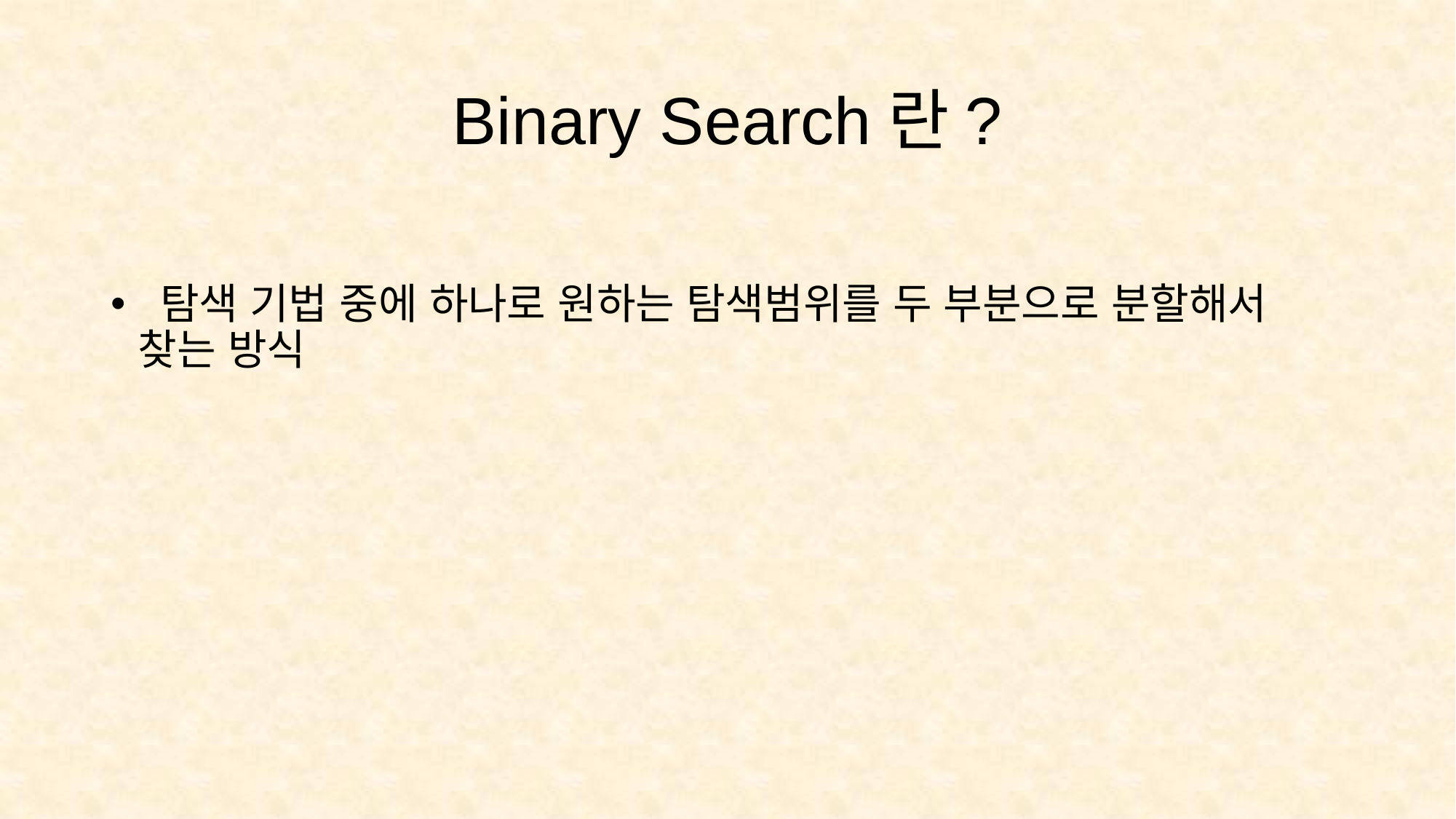

# Binary Search란?
 탐색 기법 중에 하나로 원하는 탐색범위를 두 부분으로 분할해서 찾는 방식